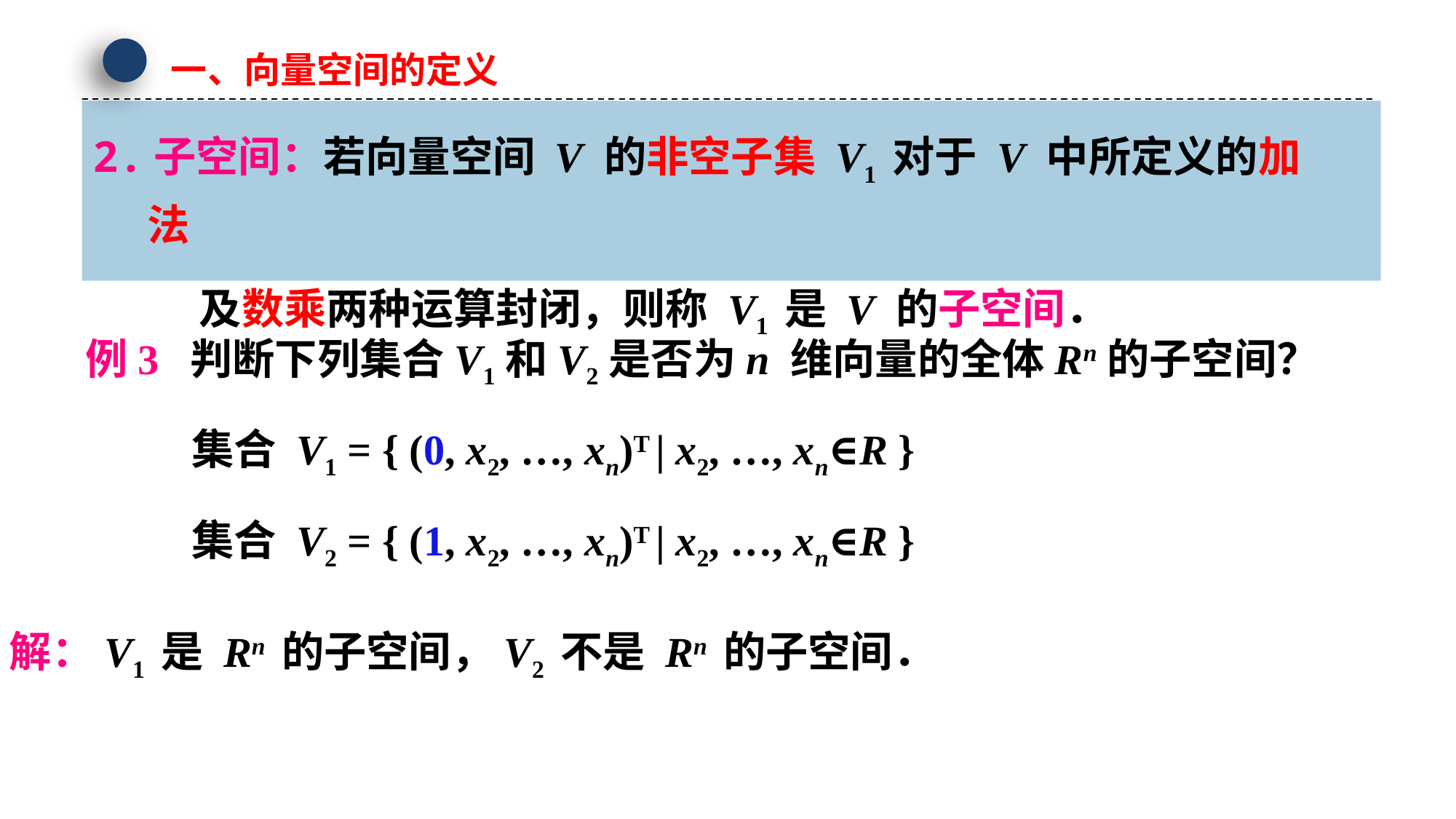

一、向量空间的定义

2.子空间：若向量空间 V 的非空子集 V1 对于 V 中所定义的加法
          及数乘两种运算封闭，则称 V1 是 V 的子空间．
例3  判断下列集合V1和V2是否为n 维向量的全体Rn的子空间？
          集合 V1 = { (0, x2, …, xn)T | x2, …, xn∈R }
          集合 V2 = { (1, x2, …, xn)T | x2, …, xn∈R }
解：V1 是 Rn 的子空间，V2 不是 Rn 的子空间．